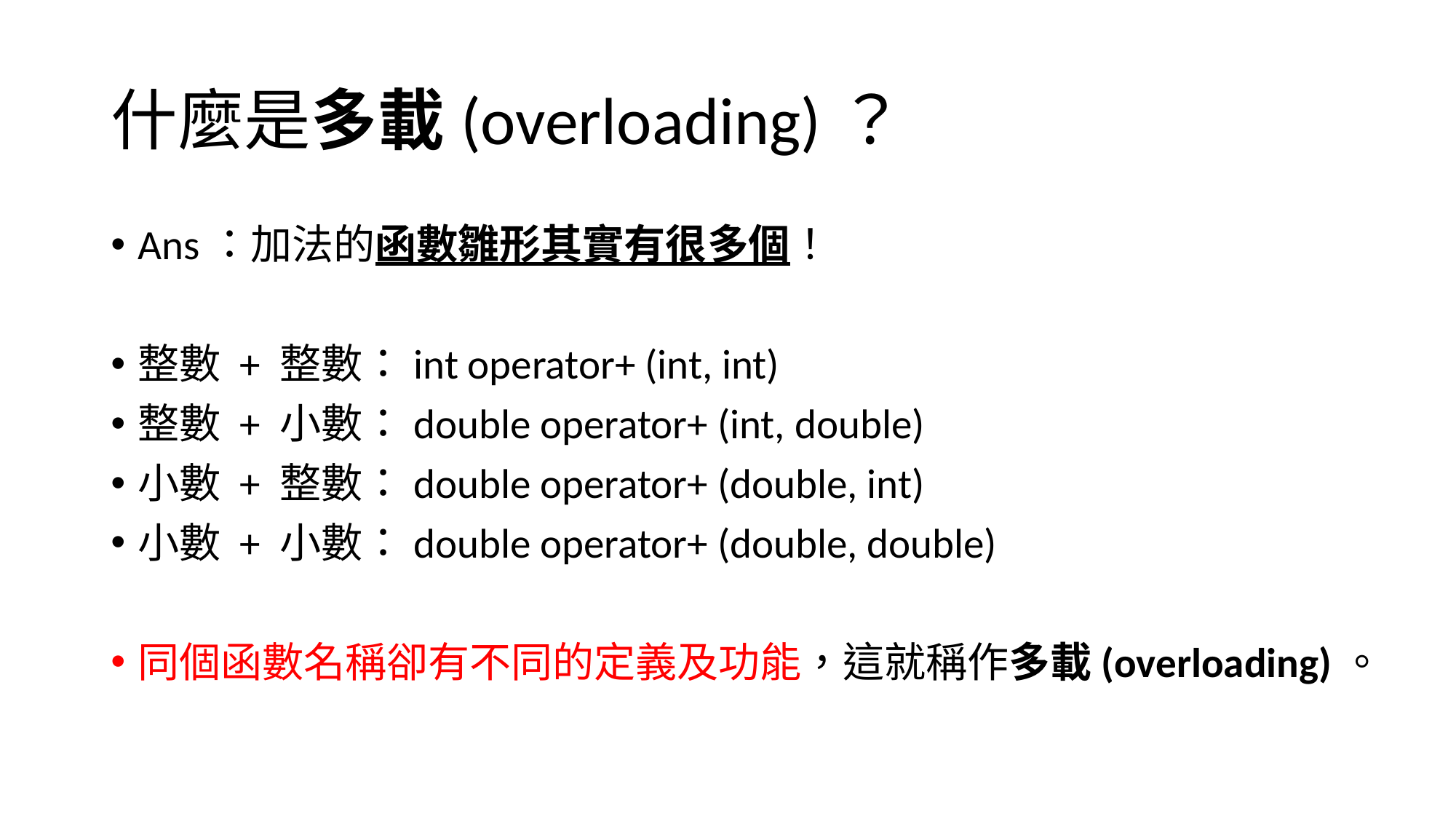

# 什麼是多載(overloading)？
Ans：加法的函數雛形其實有很多個！

整數 + 整數：int operator+ (int, int)
整數 + 小數：double operator+ (int, double)
小數 + 整數：double operator+ (double, int)
小數 + 小數：double operator+ (double, double)

同個函數名稱卻有不同的定義及功能，這就稱作多載(overloading)。